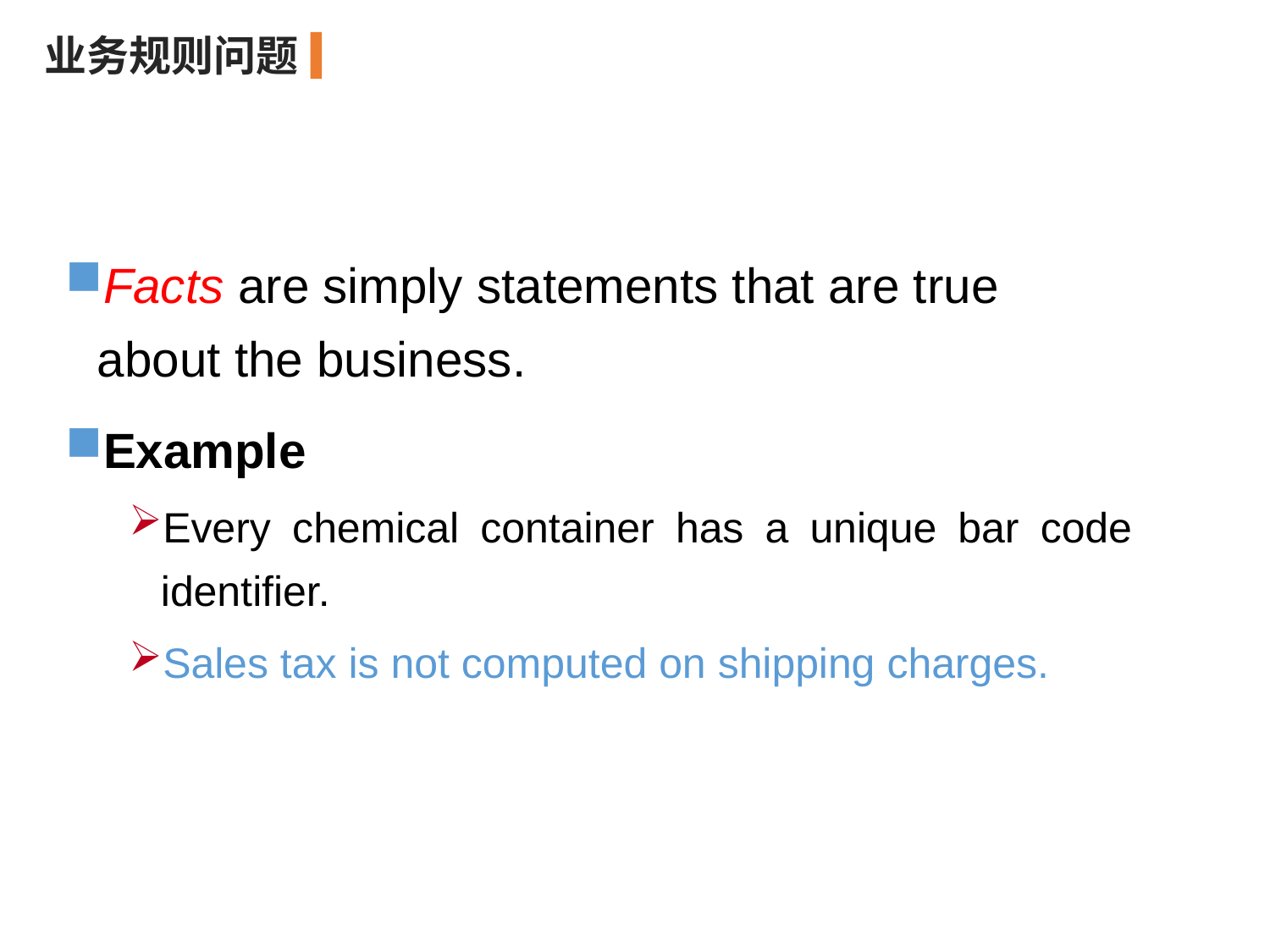

业务规则问题

Facts are simply statements that are true about the business.
Example
Every chemical container has a unique bar code identifier.
Sales tax is not computed on shipping charges.